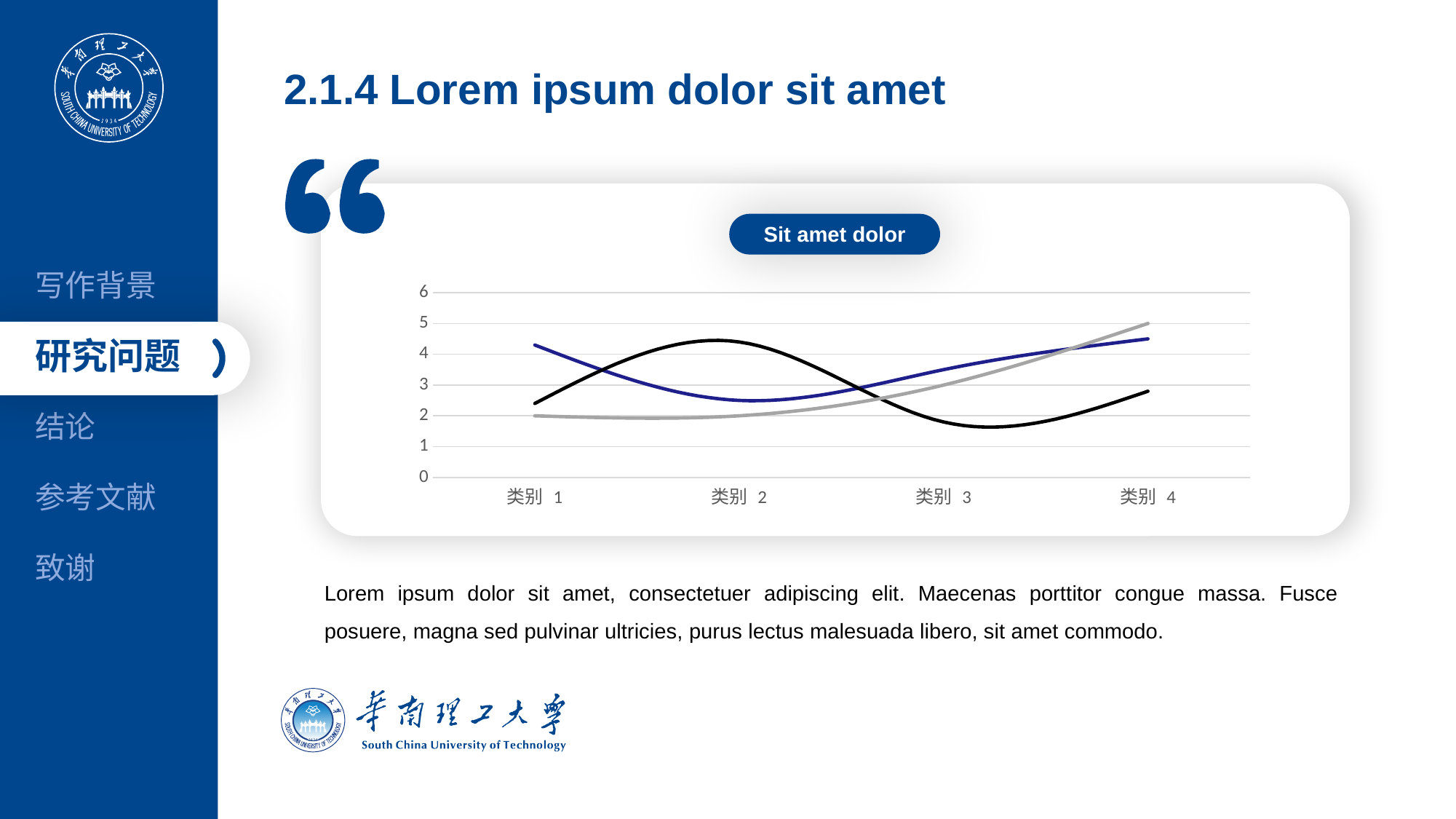

2.1.4 Lorem ipsum dolor sit amet

Sit amet dolor
写作背景

### Chart

| Category | 系列 1 | 系列 2 | 系列 3 |
|---|---|---|---|
| 类别 1 | 4.3 | 2.4 | 2.0 |
| 类别 2 | 2.5 | 4.4 | 2.0 |
| 类别 3 | 3.5 | 1.8 | 3.0 |
| 类别 4 | 4.5 | 2.8 | 5.0 |
研究问题

结论
参考文献
致谢
Lorem ipsum dolor sit amet, consectetuer adipiscing elit. Maecenas porttitor congue massa. Fusce posuere, magna sed pulvinar ultricies, purus lectus malesuada libero, sit amet commodo.